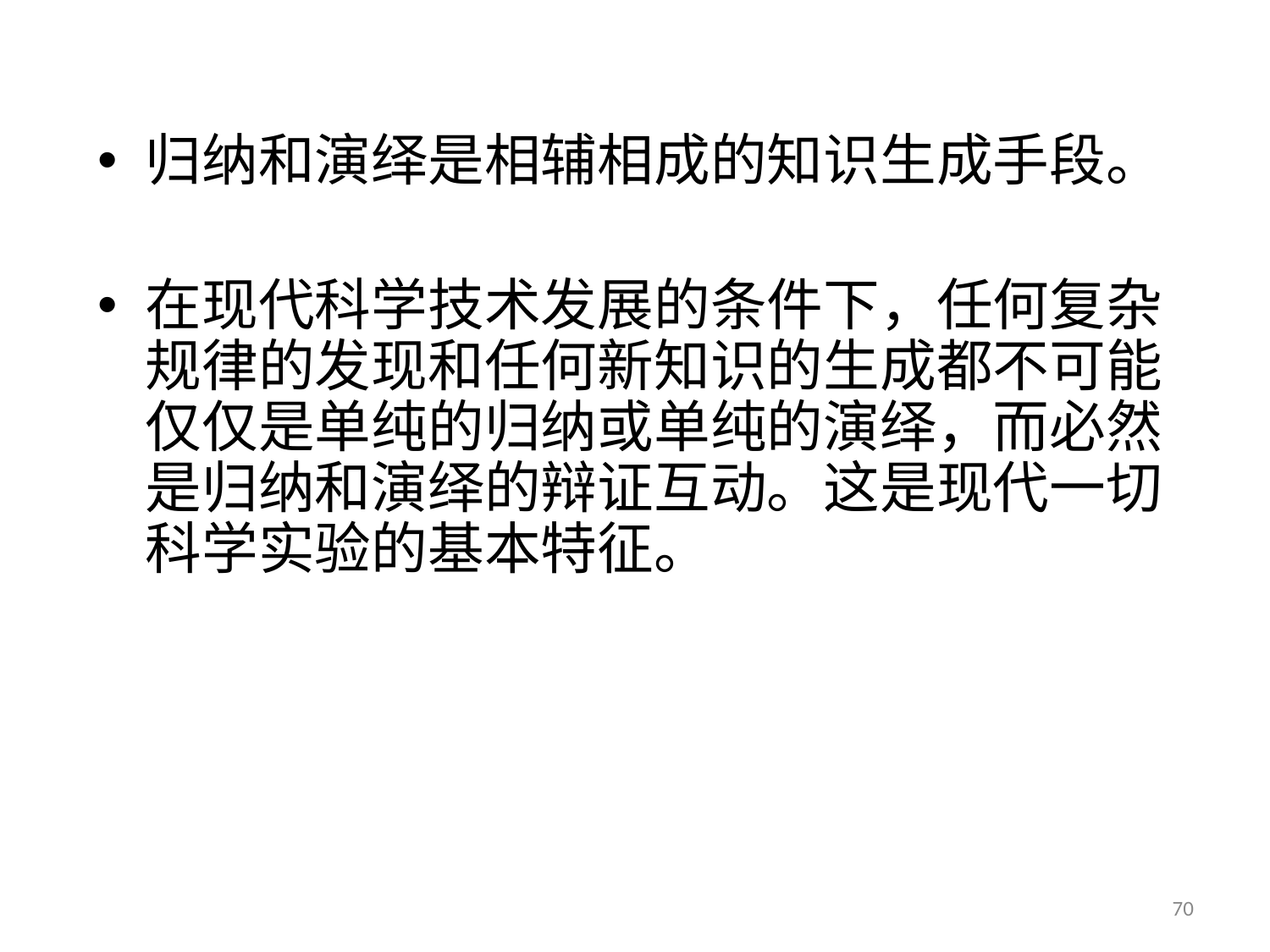

归纳和演绎是相辅相成的知识生成手段。

在现代科学技术发展的条件下，任何复杂规律的发现和任何新知识的生成都不可能仅仅是单纯的归纳或单纯的演绎，而必然是归纳和演绎的辩证互动。这是现代一切科学实验的基本特征。
70